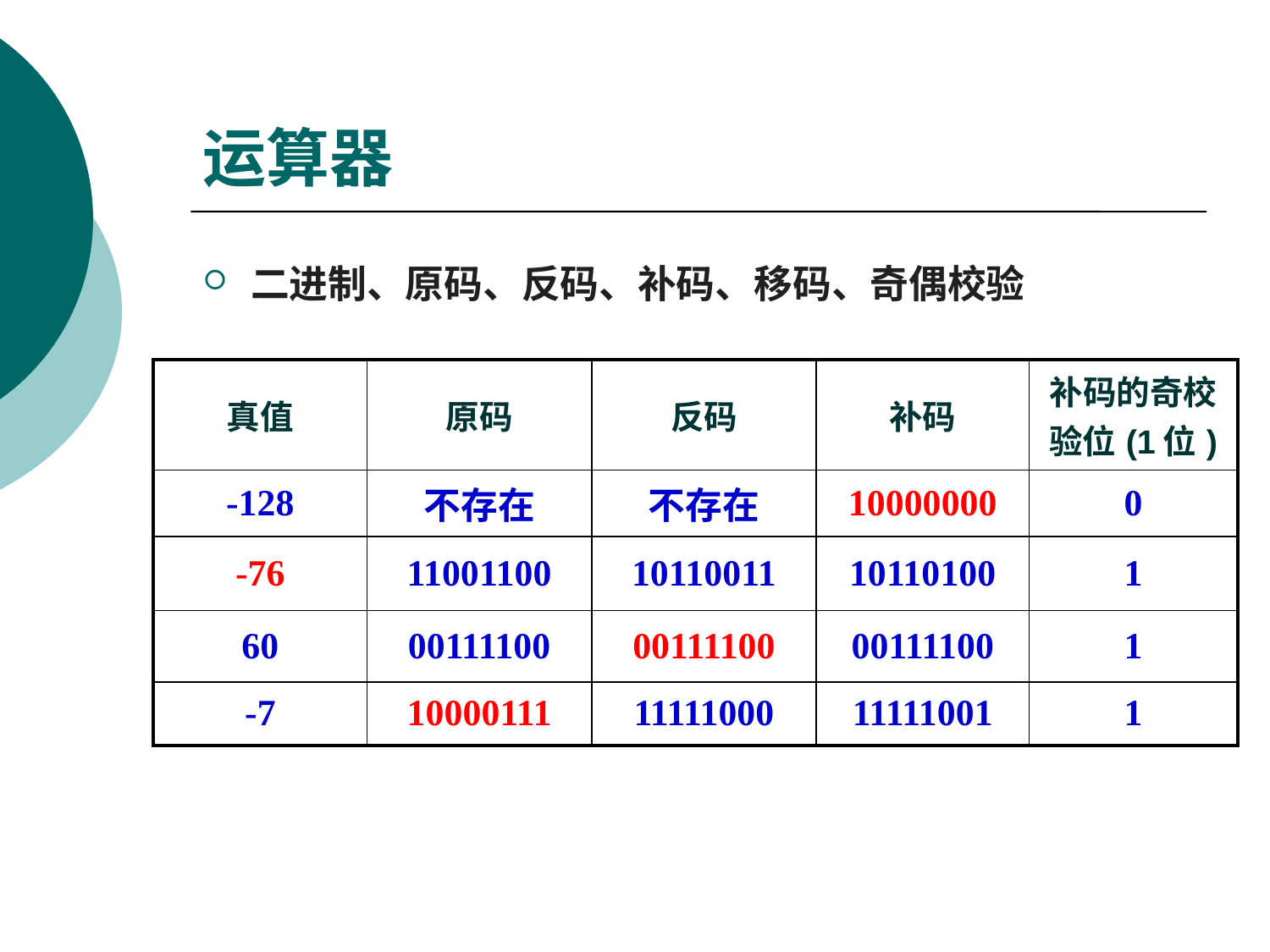

# 运算器
二进制、原码、反码、补码、移码、奇偶校验

| 真值 | 原码 | 反码 | 补码 | 补码的奇校验位(1位) |
| --- | --- | --- | --- | --- |
| -128 | 不存在 | 不存在 | 10000000 | 0 |
| -76 | 11001100 | 10110011 | 10110100 | 1 |
| 60 | 00111100 | 00111100 | 00111100 | 1 |
| -7 | 10000111 | 11111000 | 11111001 | 1 |